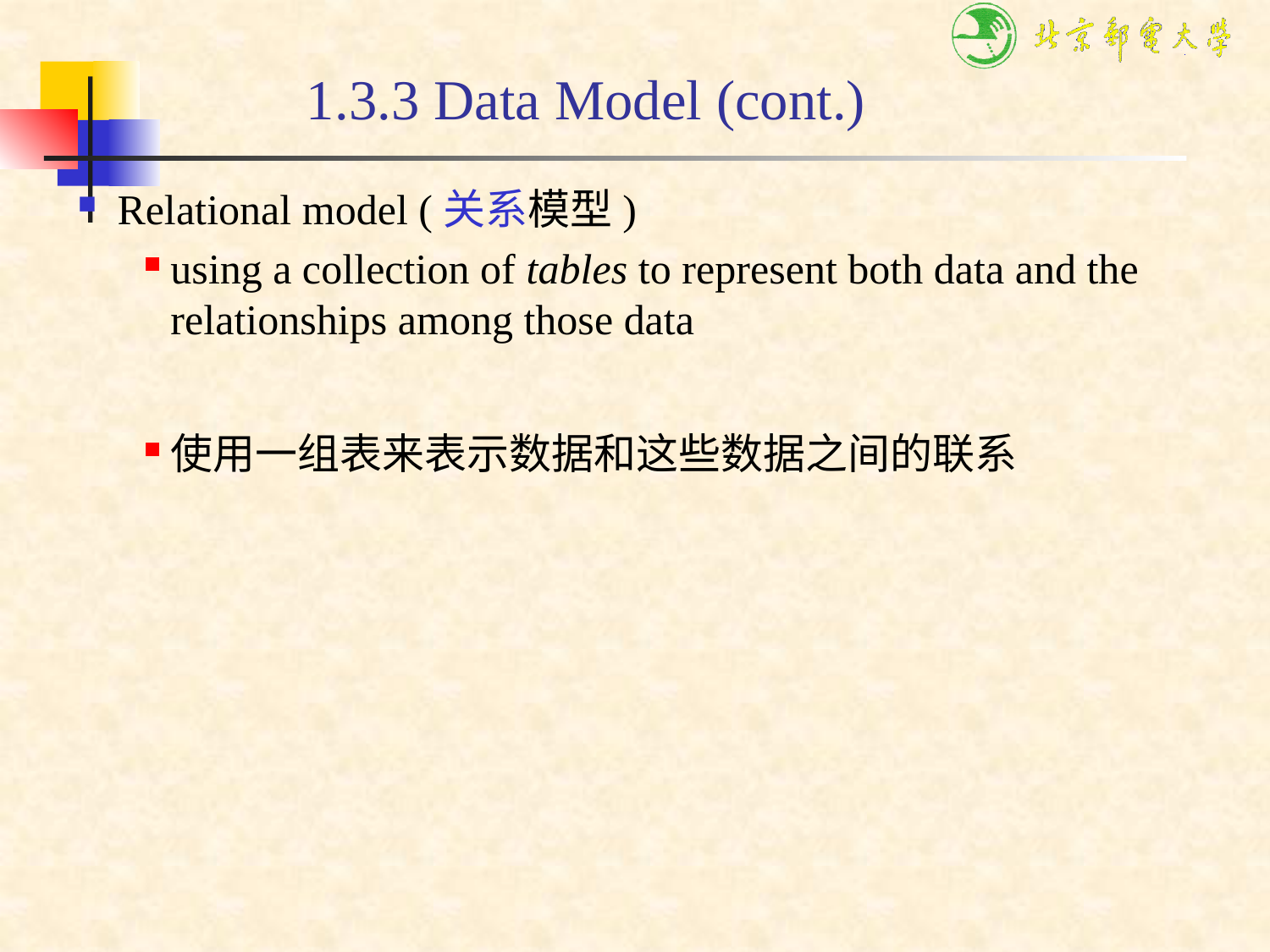

# 1.3.3 Data Model (cont.)
Relational model (关系模型)
using a collection of tables to represent both data and the relationships among those data

使用一组表来表示数据和这些数据之间的联系
44